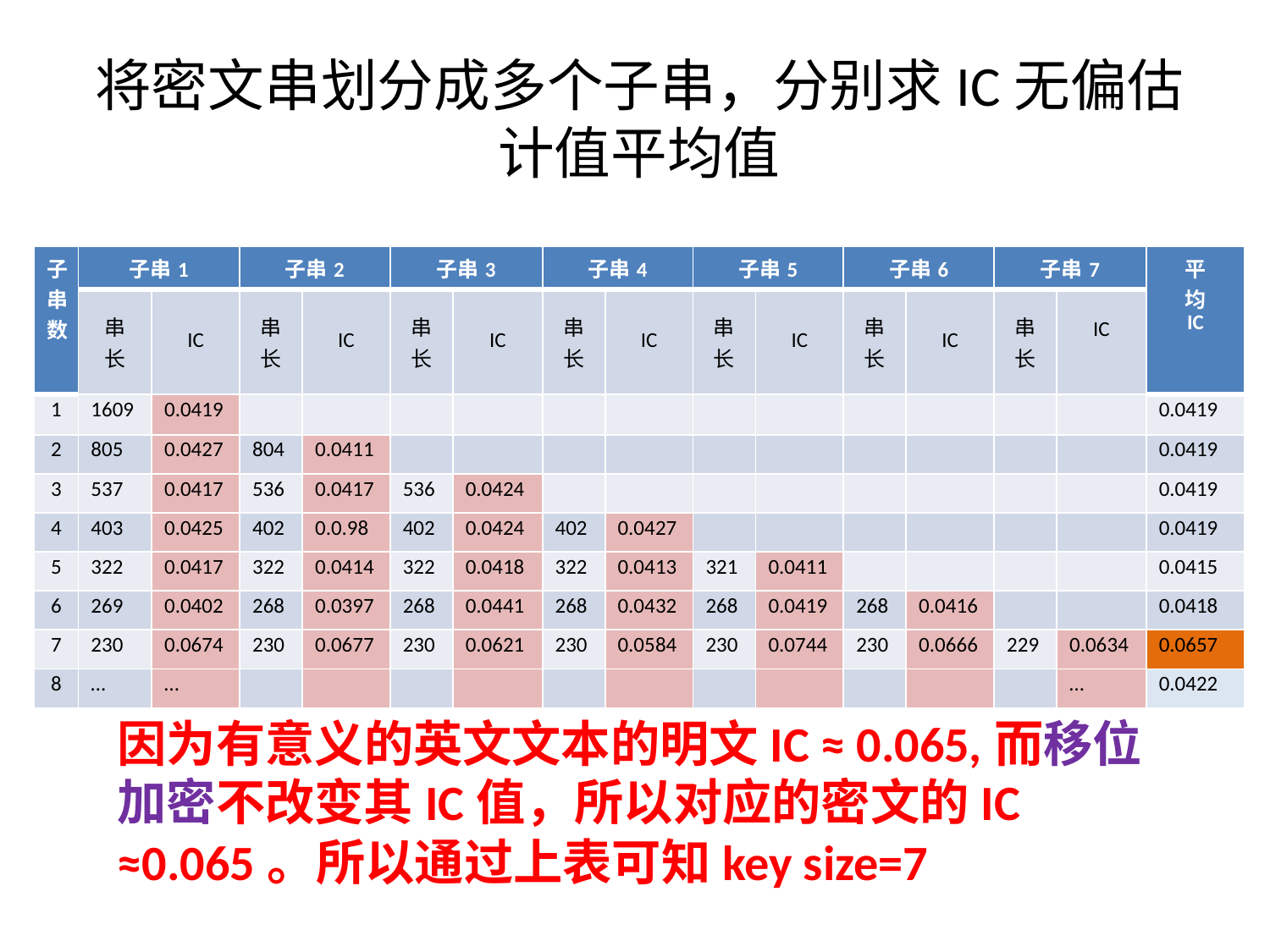

# 将密文串划分成多个子串，分别求IC无偏估计值平均值
| 子 串 数 | 子串1 |  | 子串2 |  | 子串3 |  | 子串4 |  | 子串5 |  | 子串6 |  | 子串7 |  | 平 均 IC |
| --- | --- | --- | --- | --- | --- | --- | --- | --- | --- | --- | --- | --- | --- | --- | --- |
|  | 串 长 | IC | 串 长 | IC | 串 长 | IC | 串 长 | IC | 串 长 | IC | 串 长 | IC | 串 长 | IC |  |
| 1 | 1609 | 0.0419 |  |  |  |  |  |  |  |  |  |  |  |  | 0.0419 |
| 2 | 805 | 0.0427 | 804 | 0.0411 |  |  |  |  |  |  |  |  |  |  | 0.0419 |
| 3 | 537 | 0.0417 | 536 | 0.0417 | 536 | 0.0424 |  |  |  |  |  |  |  |  | 0.0419 |
| 4 | 403 | 0.0425 | 402 | 0.0.98 | 402 | 0.0424 | 402 | 0.0427 |  |  |  |  |  |  | 0.0419 |
| 5 | 322 | 0.0417 | 322 | 0.0414 | 322 | 0.0418 | 322 | 0.0413 | 321 | 0.0411 |  |  |  |  | 0.0415 |
| 6 | 269 | 0.0402 | 268 | 0.0397 | 268 | 0.0441 | 268 | 0.0432 | 268 | 0.0419 | 268 | 0.0416 |  |  | 0.0418 |
| 7 | 230 | 0.0674 | 230 | 0.0677 | 230 | 0.0621 | 230 | 0.0584 | 230 | 0.0744 | 230 | 0.0666 | 229 | 0.0634 | 0.0657 |
| 8 | … | … |  |  |  |  |  |  |  |  |  |  |  | … | 0.0422 |
因为有意义的英文文本的明文IC ≈ 0.065,而移位加密不改变其IC值，所以对应的密文的IC ≈0.065。所以通过上表可知key size=7